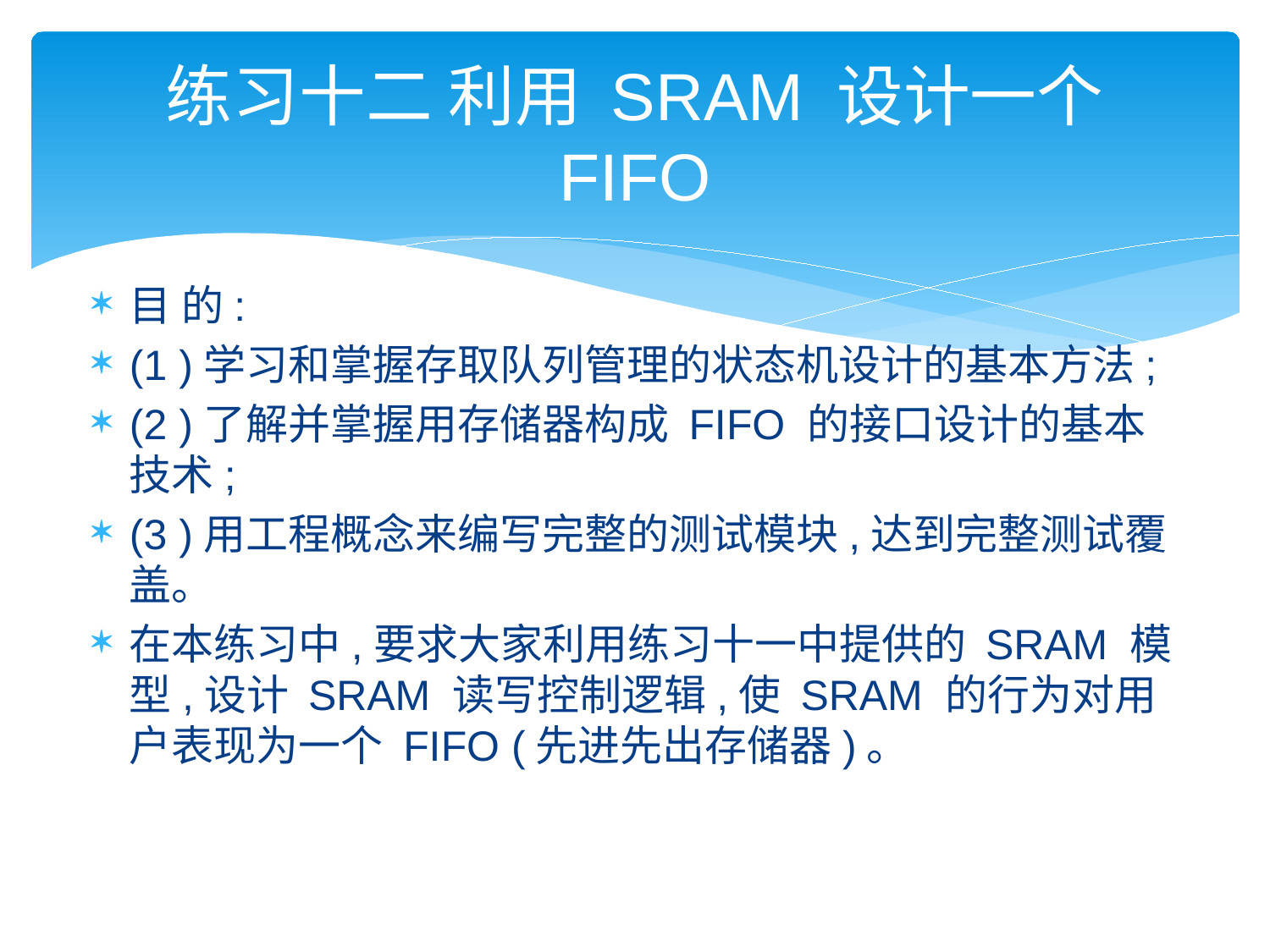

# 练习十二 利用 SRAM 设计一个 FIFO
目 的:
(1 )学习和掌握存取队列管理的状态机设计的基本方法;
(2 )了解并掌握用存储器构成 FIFO 的接口设计的基本技术;
(3 )用工程概念来编写完整的测试模块,达到完整测试覆盖。
在本练习中,要求大家利用练习十一中提供的 SRAM 模型,设计 SRAM 读写控制逻辑,使 SRAM 的行为对用户表现为一个 FIFO (先进先出存储器)。